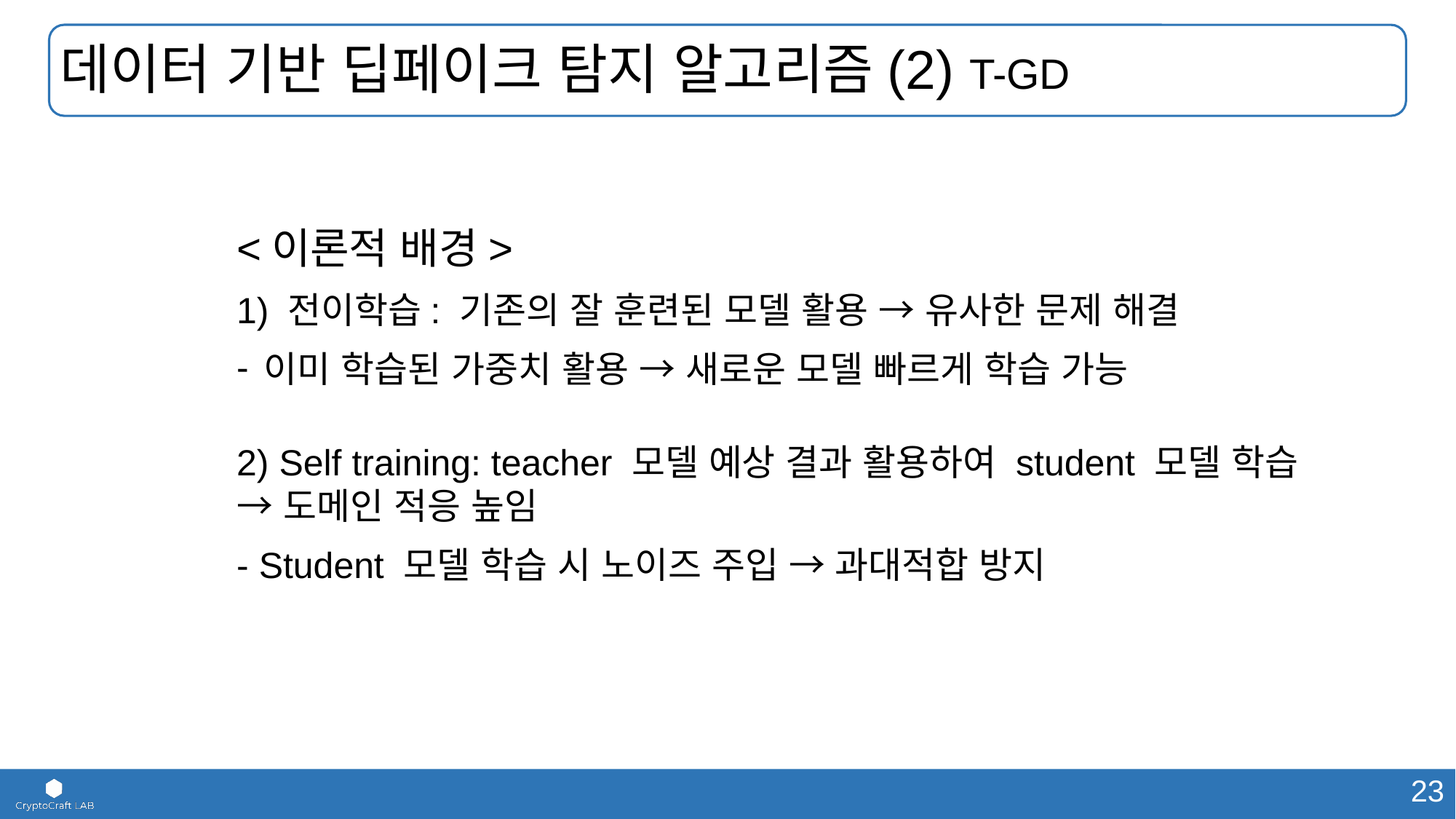

데이터 기반 딥페이크 탐지 알고리즘(2) T-GD
<이론적 배경>
1) 전이학습: 기존의 잘 훈련된 모델 활용 → 유사한 문제 해결
이미 학습된 가중치 활용 → 새로운 모델 빠르게 학습 가능

2) Self training: teacher 모델 예상 결과 활용하여 student 모델 학습 → 도메인 적응 높임
- Student 모델 학습 시 노이즈 주입 → 과대적합 방지